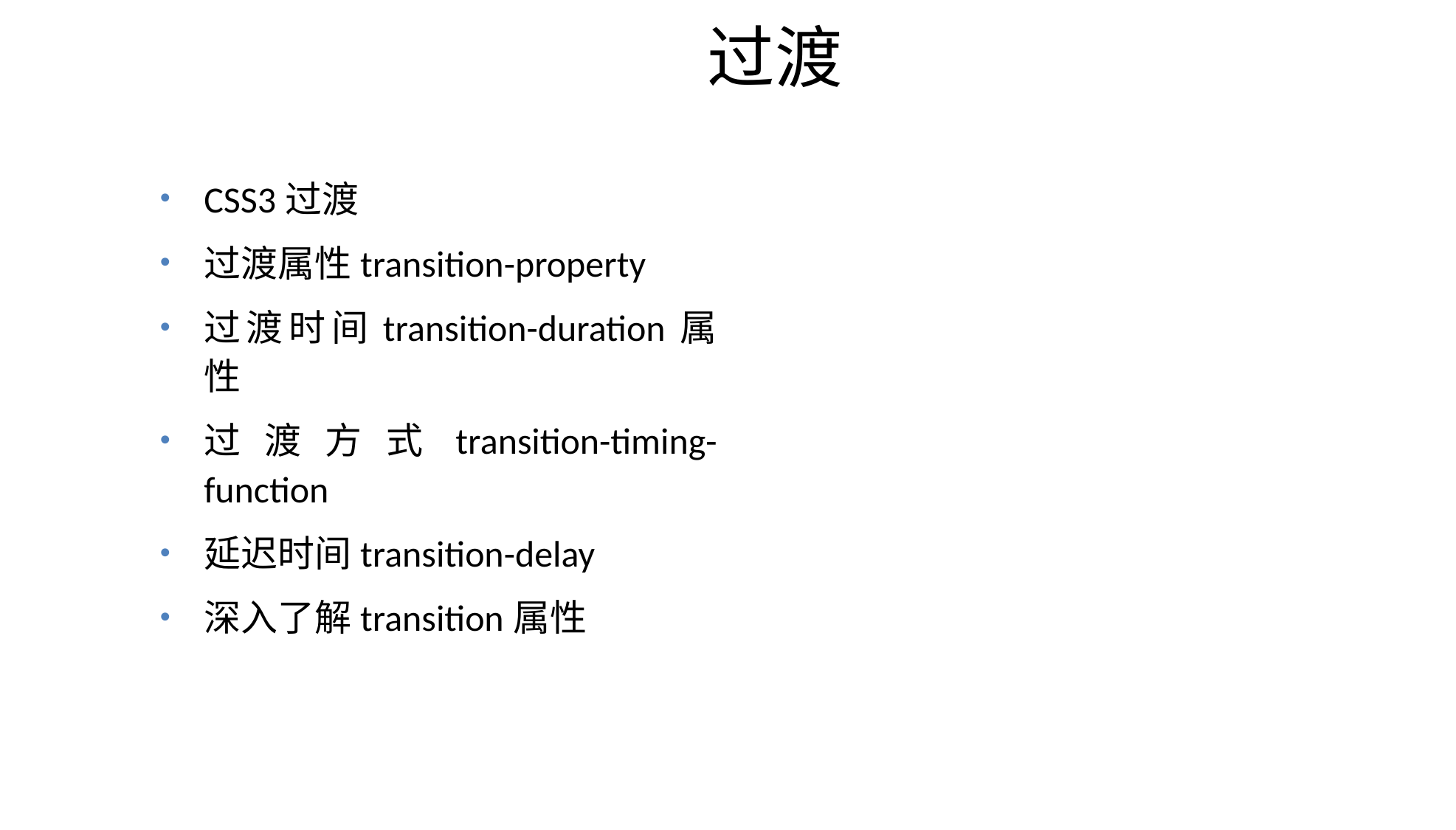

# 过渡

CSS3过渡
过渡属性transition-property
过渡时间transition-duration属性
过渡方式transition-timing-function
延迟时间transition-delay
深入了解transition属性